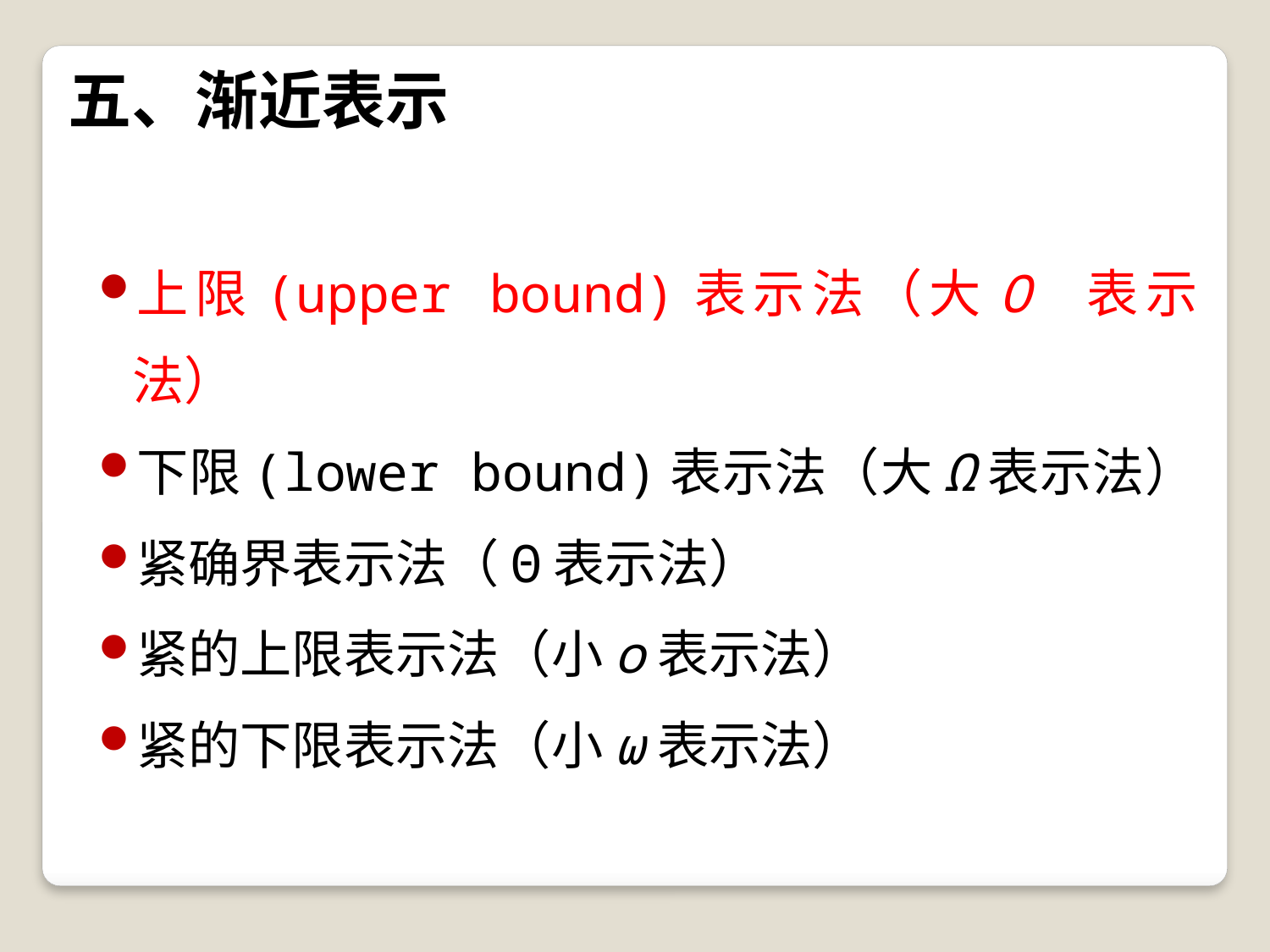

# 五、渐近表示

上限(upper bound)表示法（大O 表示法）
下限(lower bound)表示法（大Ω表示法）
紧确界表示法（Θ表示法）
紧的上限表示法（小o表示法）
紧的下限表示法（小ω表示法）